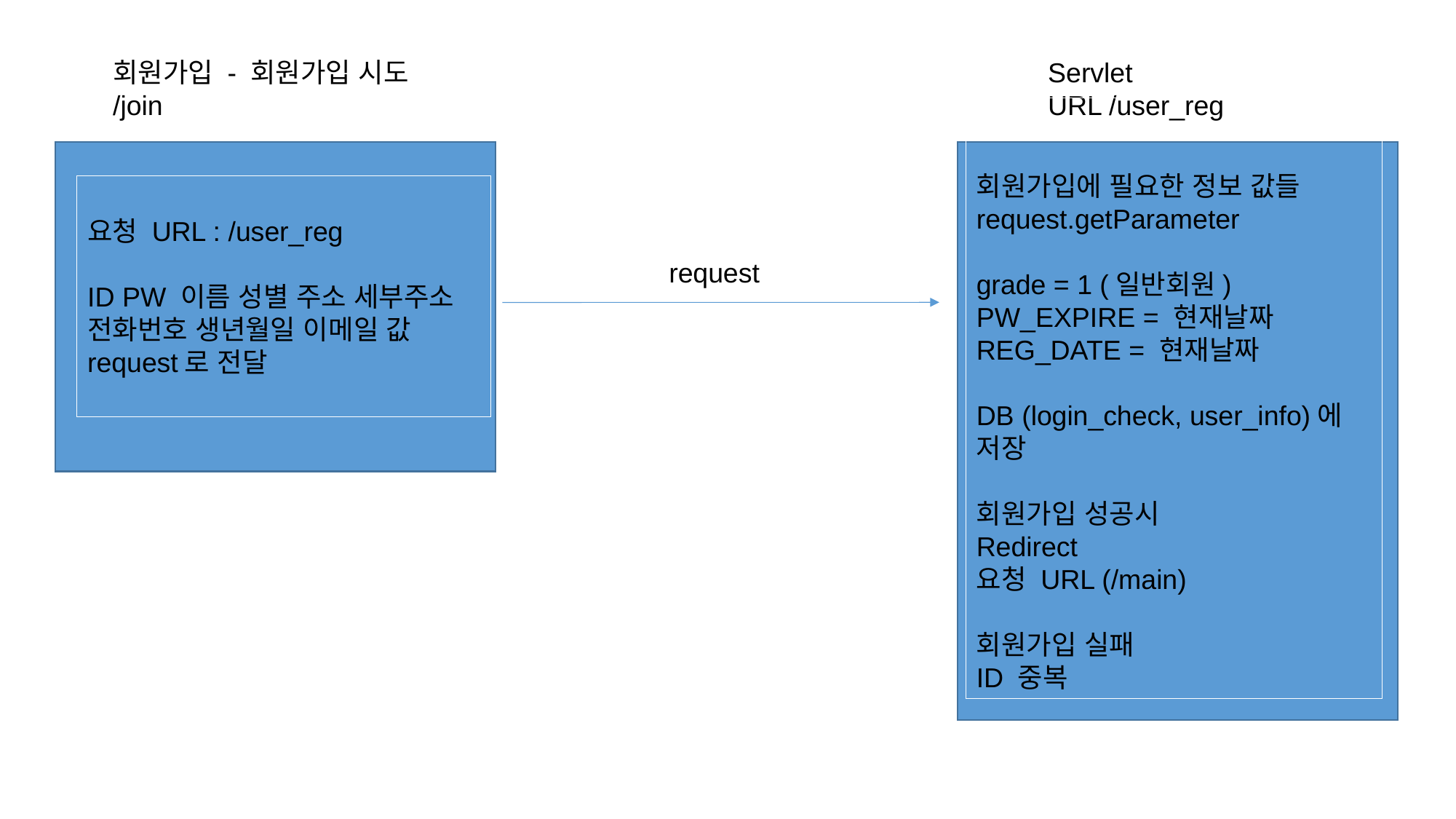

Servlet
URL /user_reg
회원가입 - 회원가입 시도
/join

회원가입에 필요한 정보 값들
request.getParameter

grade = 1 (일반회원)
PW_EXPIRE = 현재날짜
REG_DATE = 현재날짜

DB (login_check, user_info)에 저장

회원가입 성공시
Redirect
요청 URL (/main)

회원가입 실패
ID 중복

요청 URL : /user_reg

ID PW 이름 성별 주소 세부주소 전화번호 생년월일 이메일 값 request로 전달

request